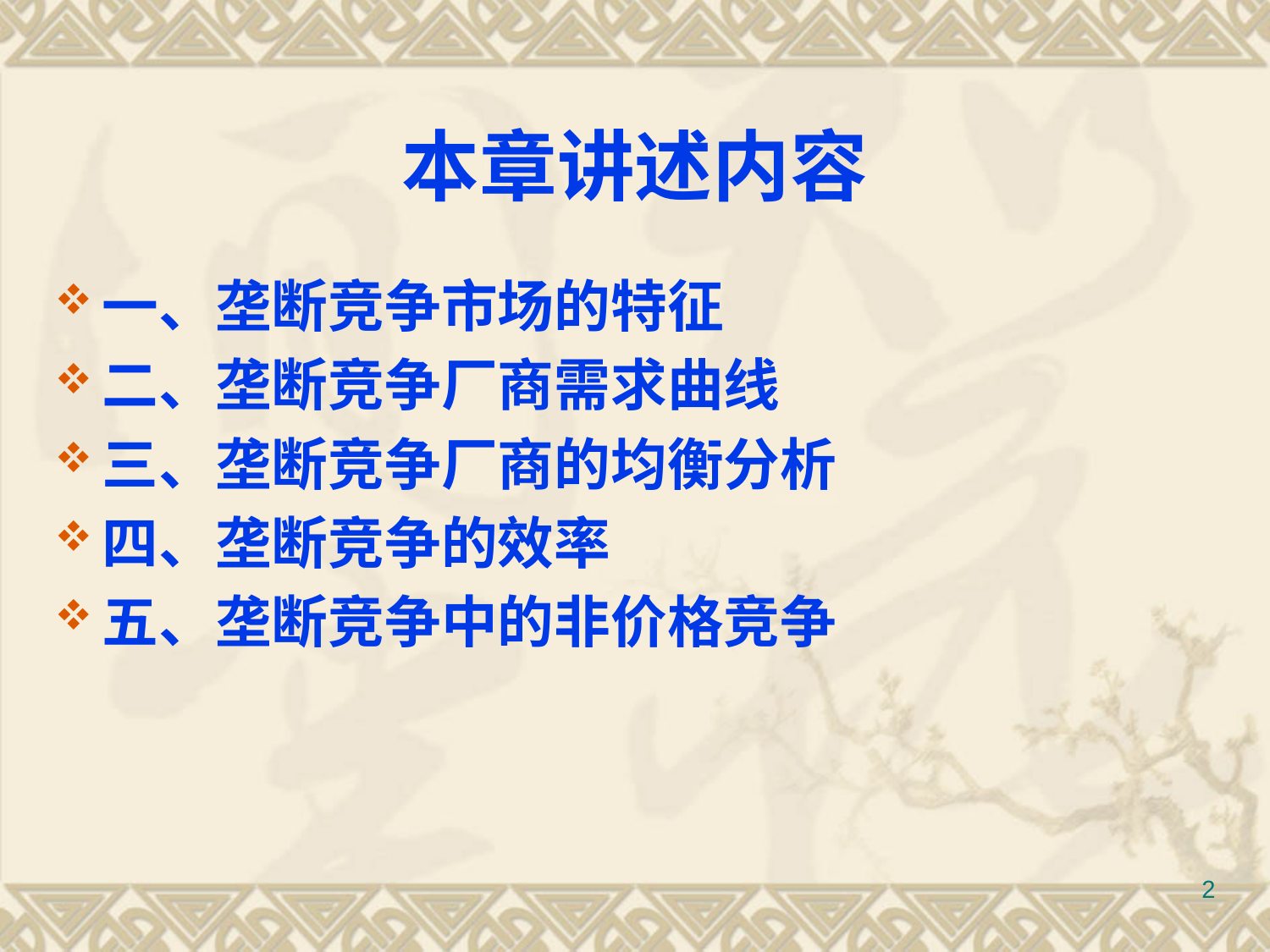

# 本章讲述内容
一、垄断竞争市场的特征
二、垄断竞争厂商需求曲线
三、垄断竞争厂商的均衡分析
四、垄断竞争的效率
五、垄断竞争中的非价格竞争
2